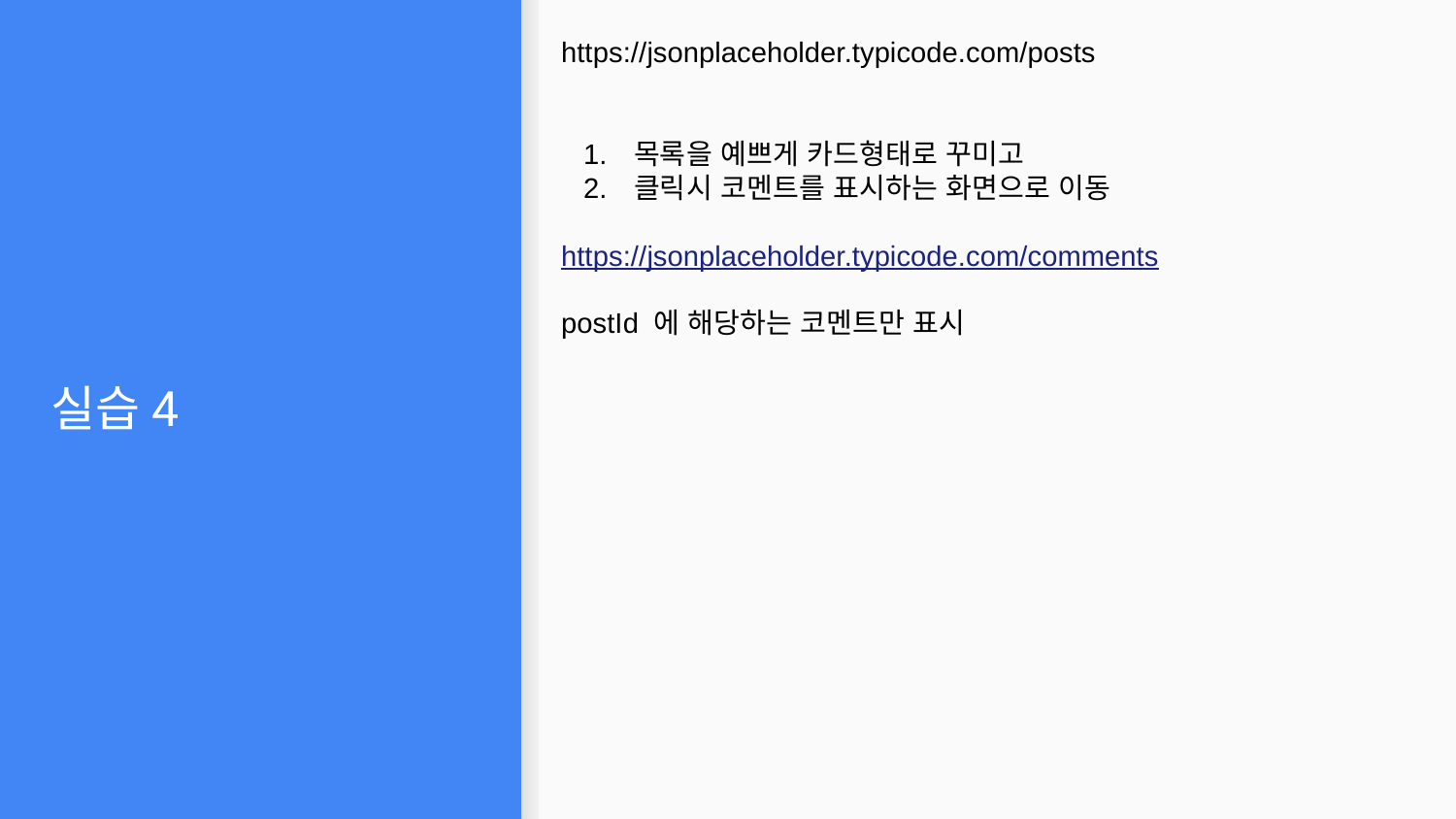

https://jsonplaceholder.typicode.com/posts

목록을 예쁘게 카드형태로 꾸미고
클릭시 코멘트를 표시하는 화면으로 이동

https://jsonplaceholder.typicode.com/comments

postId 에 해당하는 코멘트만 표시
# 실습4